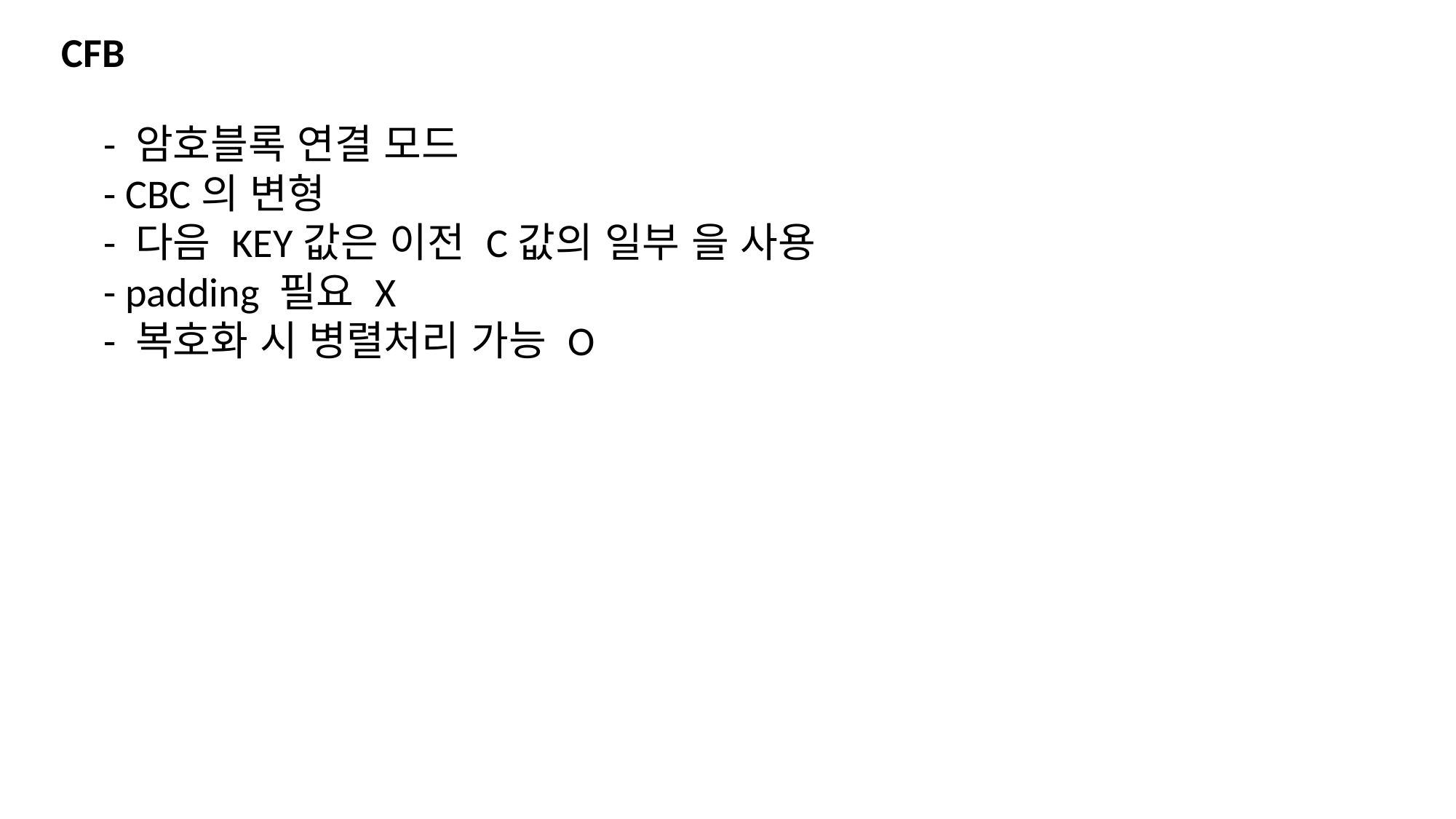

CFB
- 암호블록 연결 모드
- CBC의 변형
- 다음 KEY값은 이전 C값의 일부 을 사용
- padding 필요 X
- 복호화 시 병렬처리 가능 O